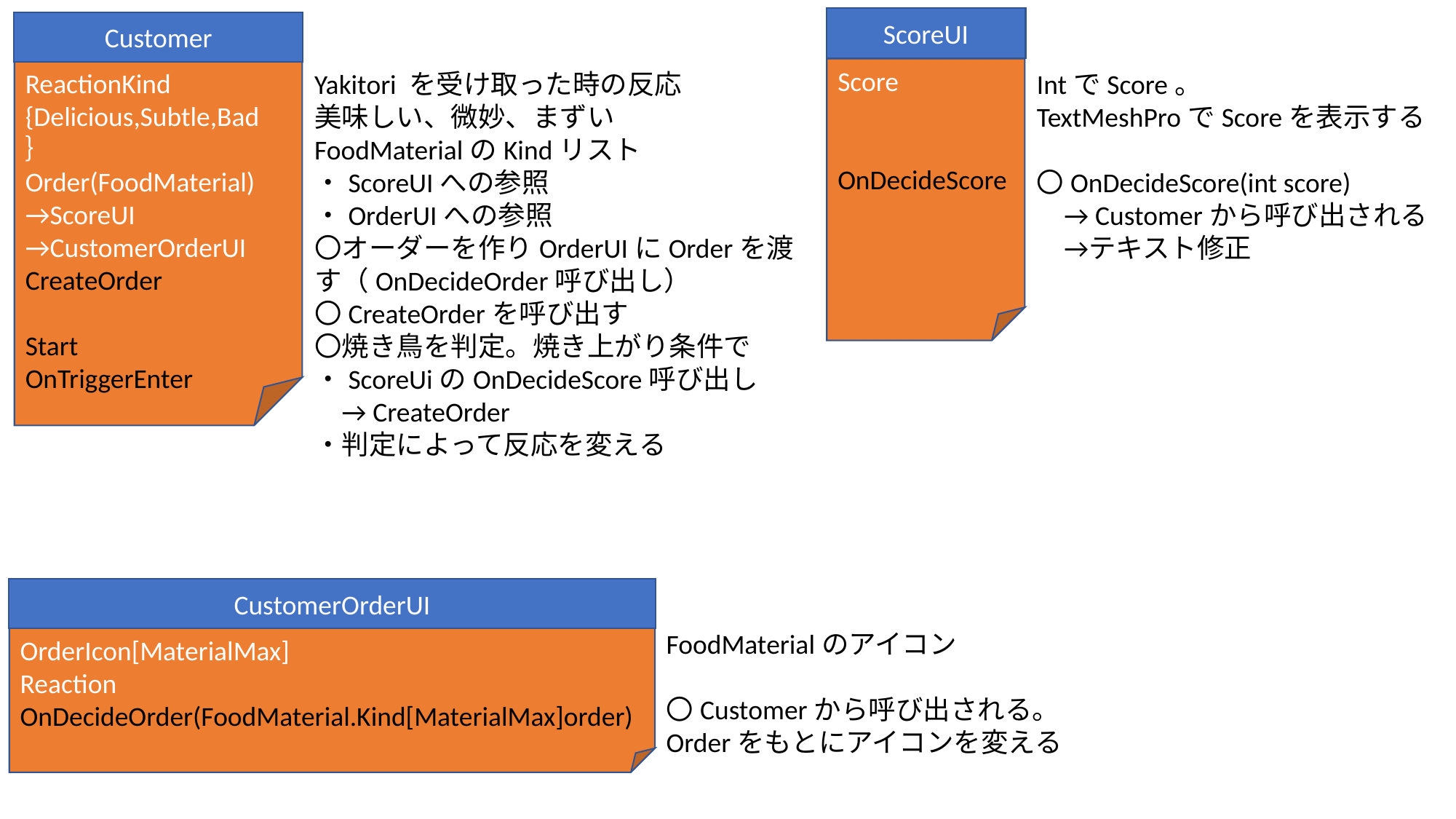

ScoreUI
Customer
Score

OnDecideScore
ReactionKind
{Delicious,Subtle,Bad｝
Order(FoodMaterial)
→ScoreUI
→CustomerOrderUI
CreateOrder

Start
OnTriggerEnter
IntでScore。
TextMeshProでScoreを表示する

〇OnDecideScore(int score)
　→Customerから呼び出される
　→テキスト修正
Yakitori を受け取った時の反応
美味しい、微妙、まずい
FoodMaterialのKindリスト
・ScoreUIへの参照
・OrderUIへの参照
〇オーダーを作りOrderUIにOrderを渡す（OnDecideOrder呼び出し）
〇CreateOrderを呼び出す
〇焼き鳥を判定。焼き上がり条件で
・ScoreUiのOnDecideScore呼び出し
　→CreateOrder
・判定によって反応を変える
CustomerOrderUI
FoodMaterialのアイコン

〇Customerから呼び出される。
Orderをもとにアイコンを変える
OrderIcon[MaterialMax]
Reaction
OnDecideOrder(FoodMaterial.Kind[MaterialMax]order)